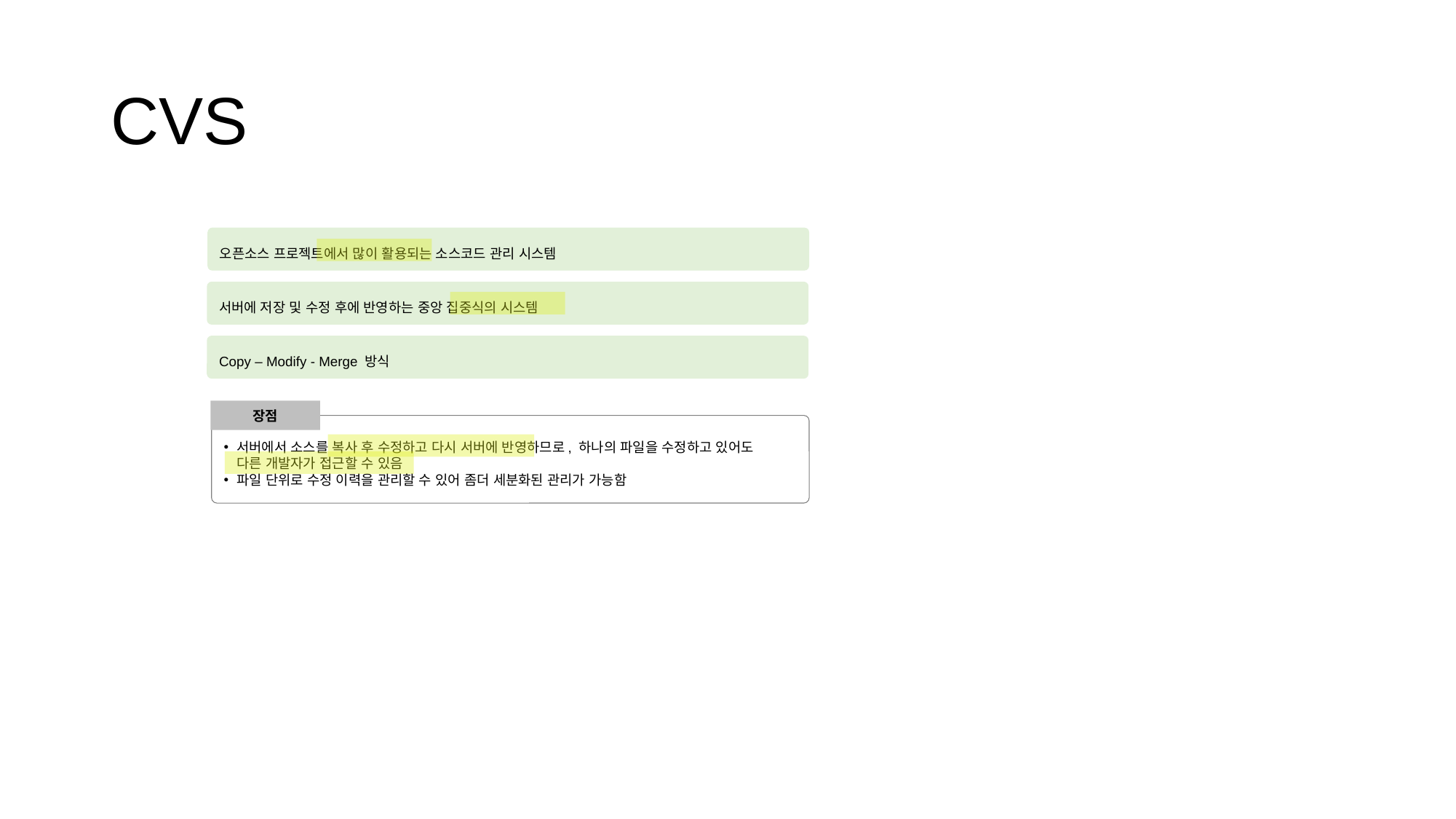

# CVS
오픈소스 프로젝트에서 많이 활용되는 소스코드 관리 시스템

서버에 저장 및 수정 후에 반영하는 중앙 집중식의 시스템

Copy – Modify - Merge 방식
장점

서버에서 소스를 복사 후 수정하고 다시 서버에 반영하므로, 하나의 파일을 수정하고 있어도
다른 개발자가 접근할 수 있음
파일 단위로 수정 이력을 관리할 수 있어 좀더 세분화된 관리가 가능함